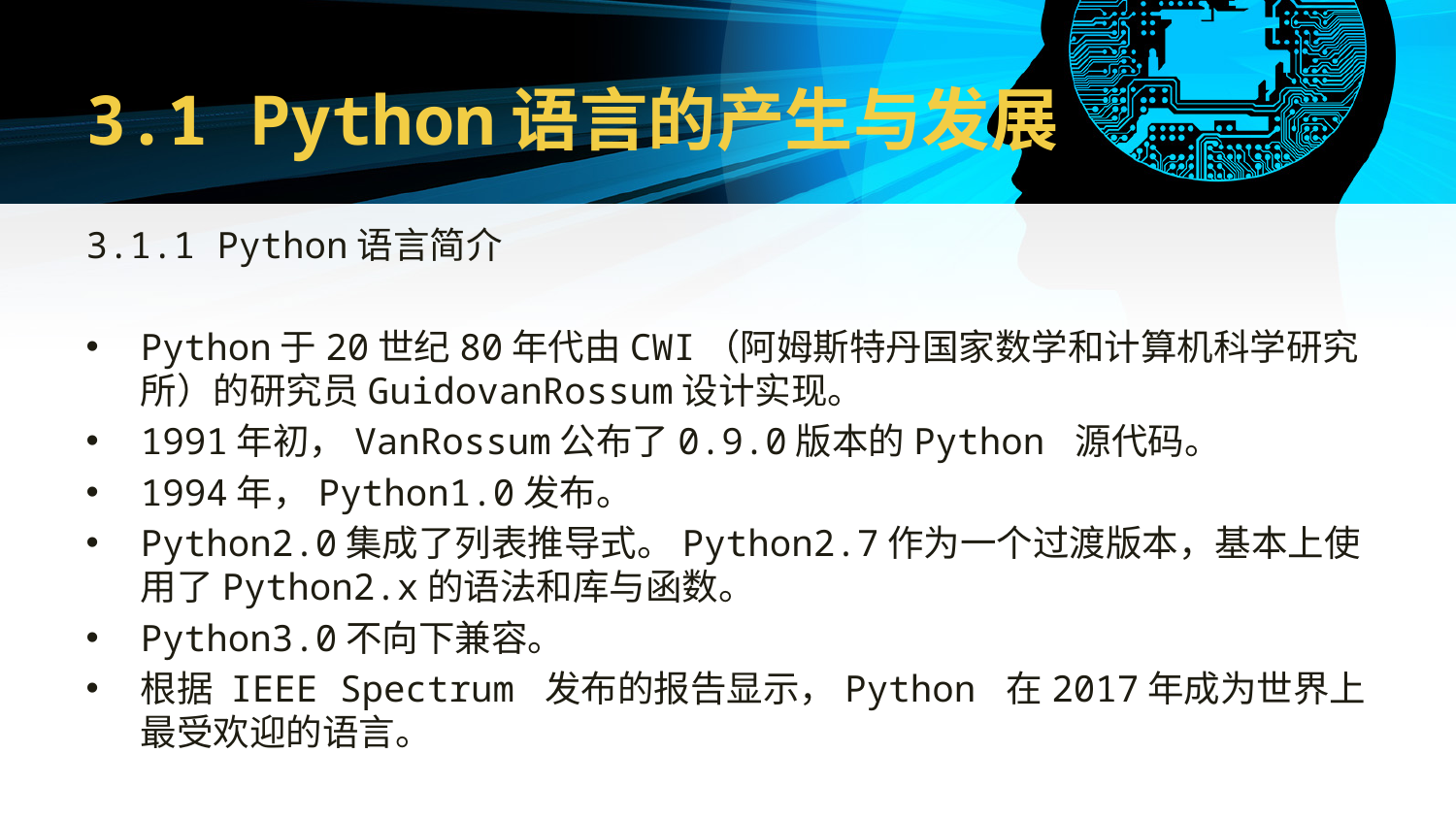

# 3.1 Python语言的产生与发展
3.1.1 Python语言简介

Python于20世纪80年代由CWI（阿姆斯特丹国家数学和计算机科学研究所）的研究员GuidovanRossum设计实现。
1991年初，VanRossum公布了0.9.0版本的Python 源代码。
1994年，Python1.0发布。
Python2.0集成了列表推导式。Python2.7作为一个过渡版本，基本上使用了Python2.x的语法和库与函数。
Python3.0不向下兼容。
根据 IEEE Spectrum 发布的报告显示，Python 在2017年成为世界上最受欢迎的语言。